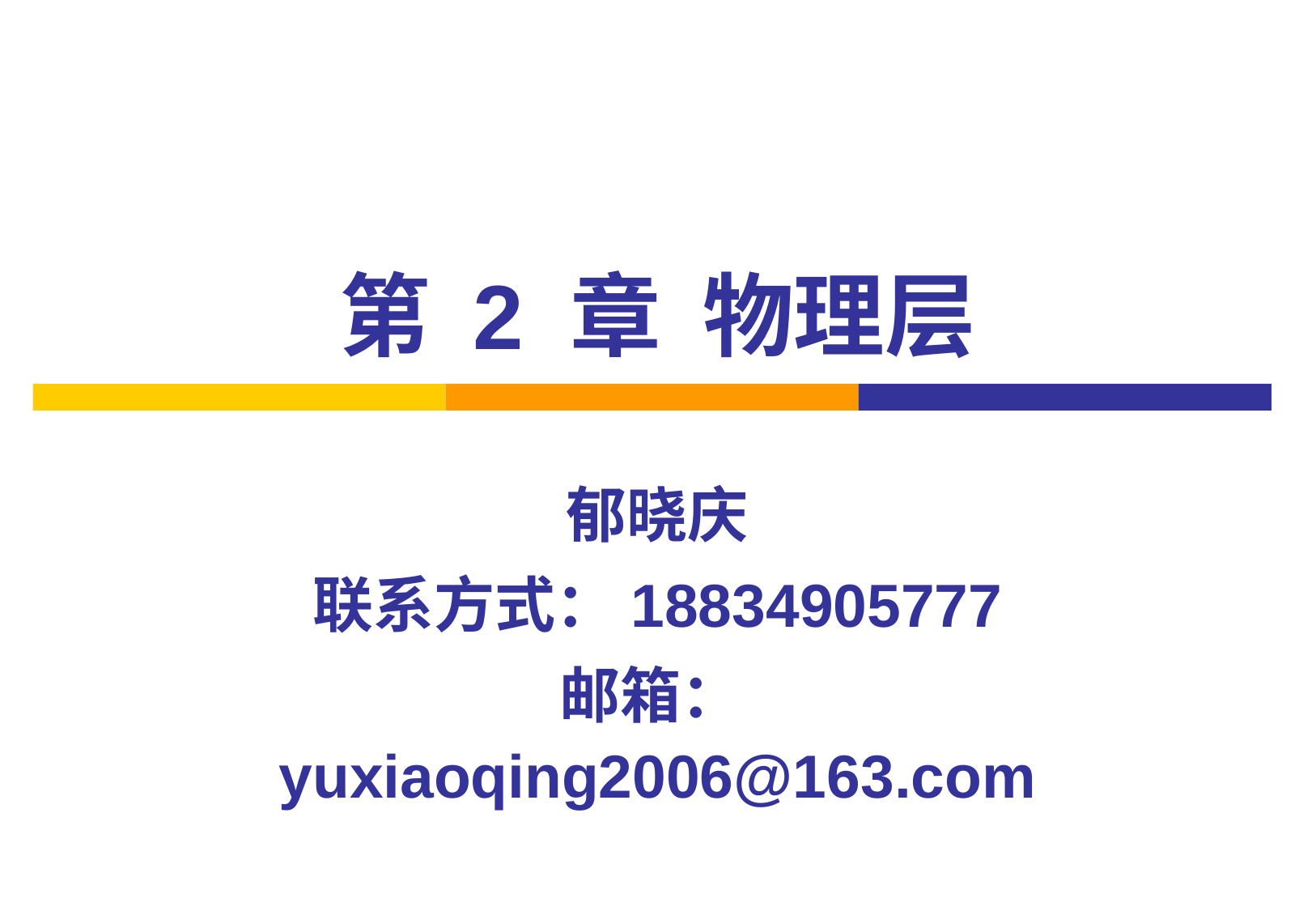

# 第 2 章  物理层
郁晓庆
联系方式：18834905777
邮箱：yuxiaoqing2006@163.com